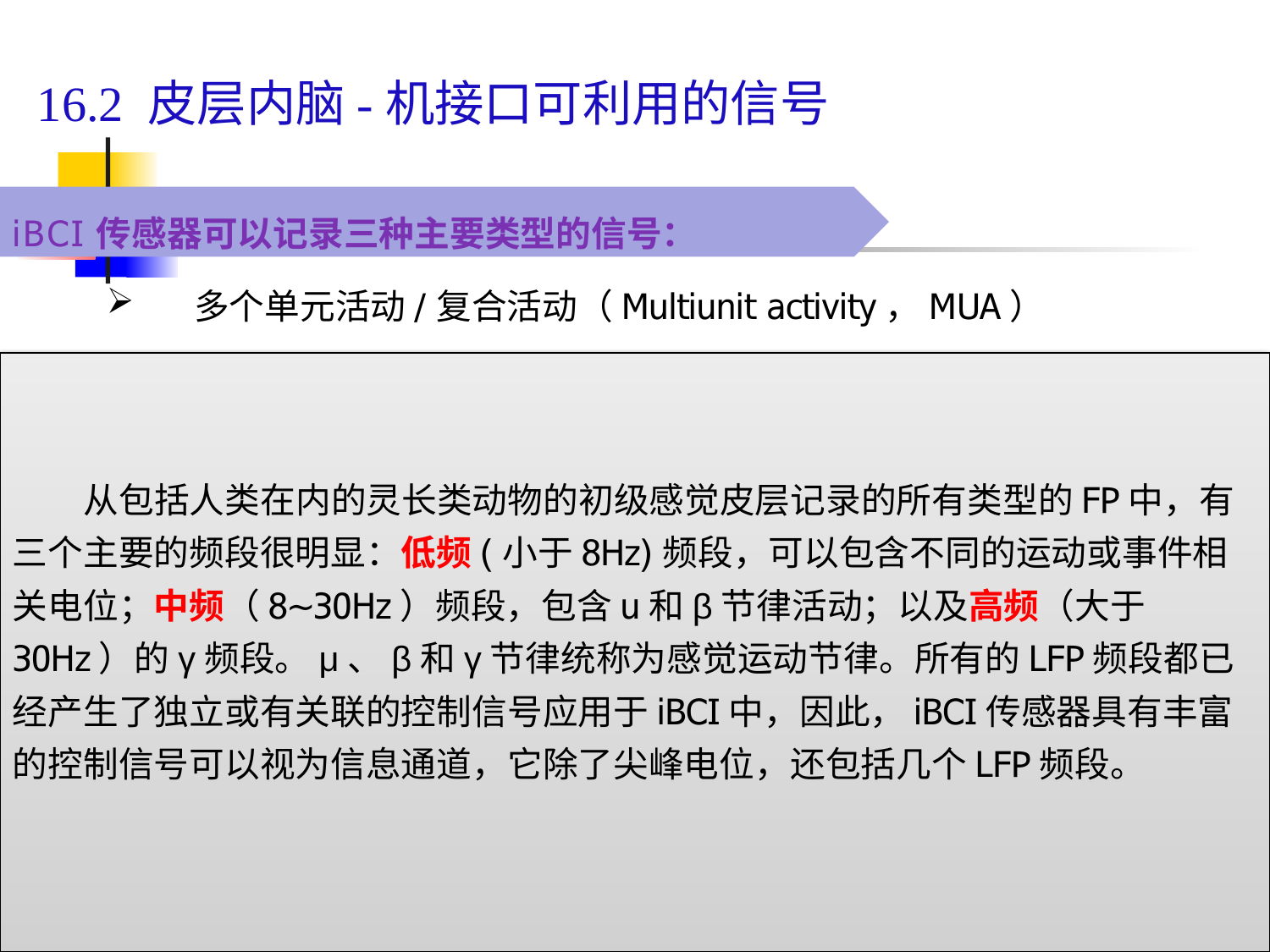

# 16.2 皮层内脑-机接口可利用的信号
iBCI传感器可以记录三种主要类型的信号：
皮层内脑-机接囗记录的信号
    多个单元活动/复合活动（Multiunit activity，MUA）
        从包括人类在内的灵长类动物的初级感觉皮层记录的所有类型的FP中，有三个主要的频段很明显：低频(小于8Hz)频段，可以包含不同的运动或事件相关电位；中频（8~30Hz）频段，包含u和β节律活动；以及高频（大于30Hz）的γ频段。μ、β和γ节律统称为感觉运动节律。所有的LFP频段都已经产生了独立或有关联的控制信号应用于iBCI中，因此，iBCI传感器具有丰富的控制信号可以视为信息通道，它除了尖峰电位，还包括几个LFP频段。

         场电位常常被认为反映了神经元的输入(即突触电流)，由脑组织内小的传感器记录的FPs，如iBCIs使用的微电极，是局部场电位（LFPs），即它们是高度局部化的FPs。电极放置在神经组织内的一个明显优势是它们能同时记录LFPs和尖峰电位。虽然LFP信号是许多源活动的复杂混合物，但它们捕捉源于接近微电极的局部电场变化。在一般情况下，期望具有较小记录表面的电极比具有较大记录表面的电极对附近的活动相对更敏感。FPs包含节律性活动（感觉运动节律）和与特定中枢或外周事件相关的电位（事件相关电位）。